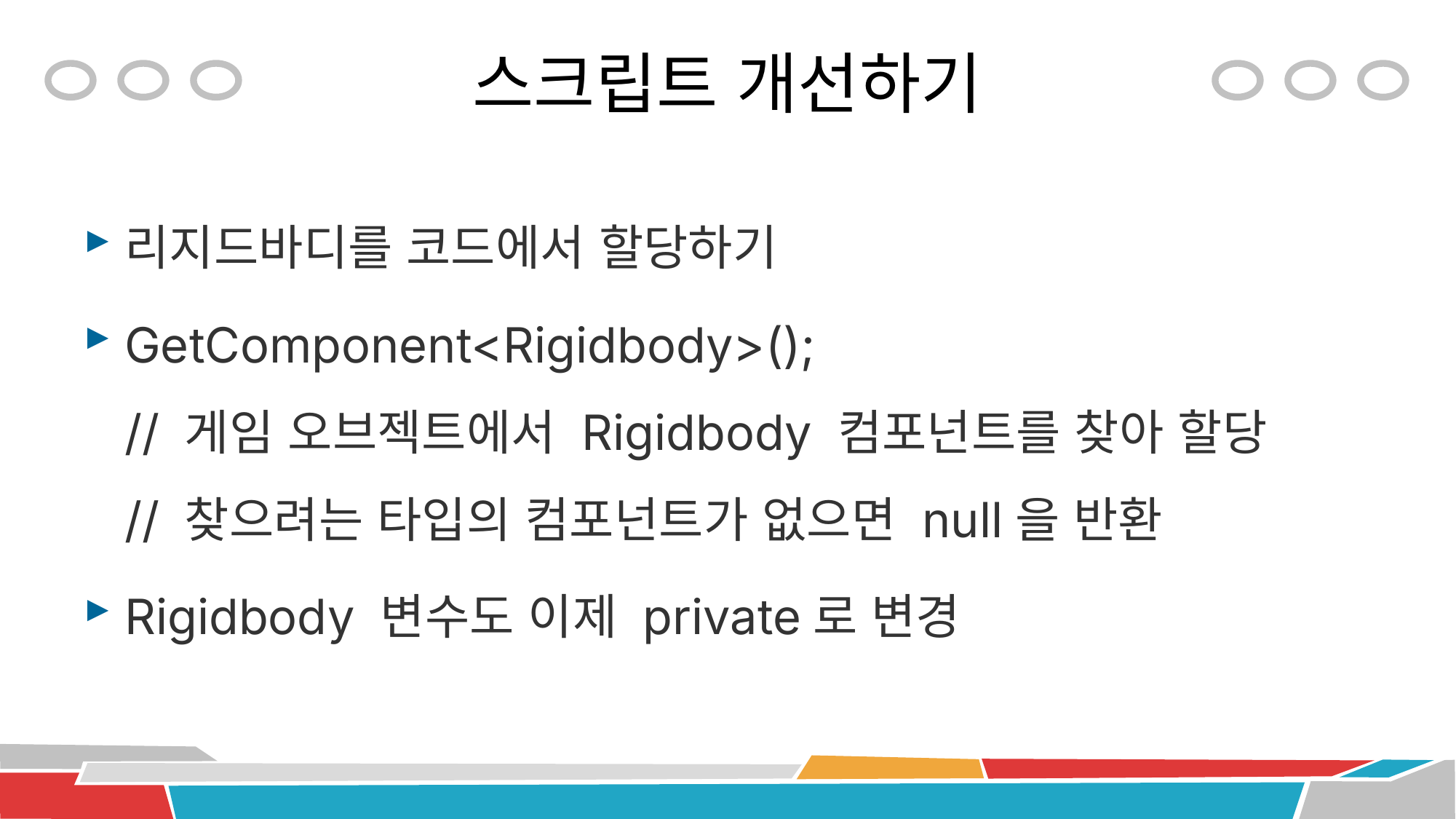

# 스크립트 개선하기
리지드바디를 코드에서 할당하기
GetComponent<Rigidbody>();
// 게임 오브젝트에서 Rigidbody 컴포넌트를 찾아 할당
// 찾으려는 타입의 컴포넌트가 없으면 null을 반환
Rigidbody 변수도 이제 private로 변경